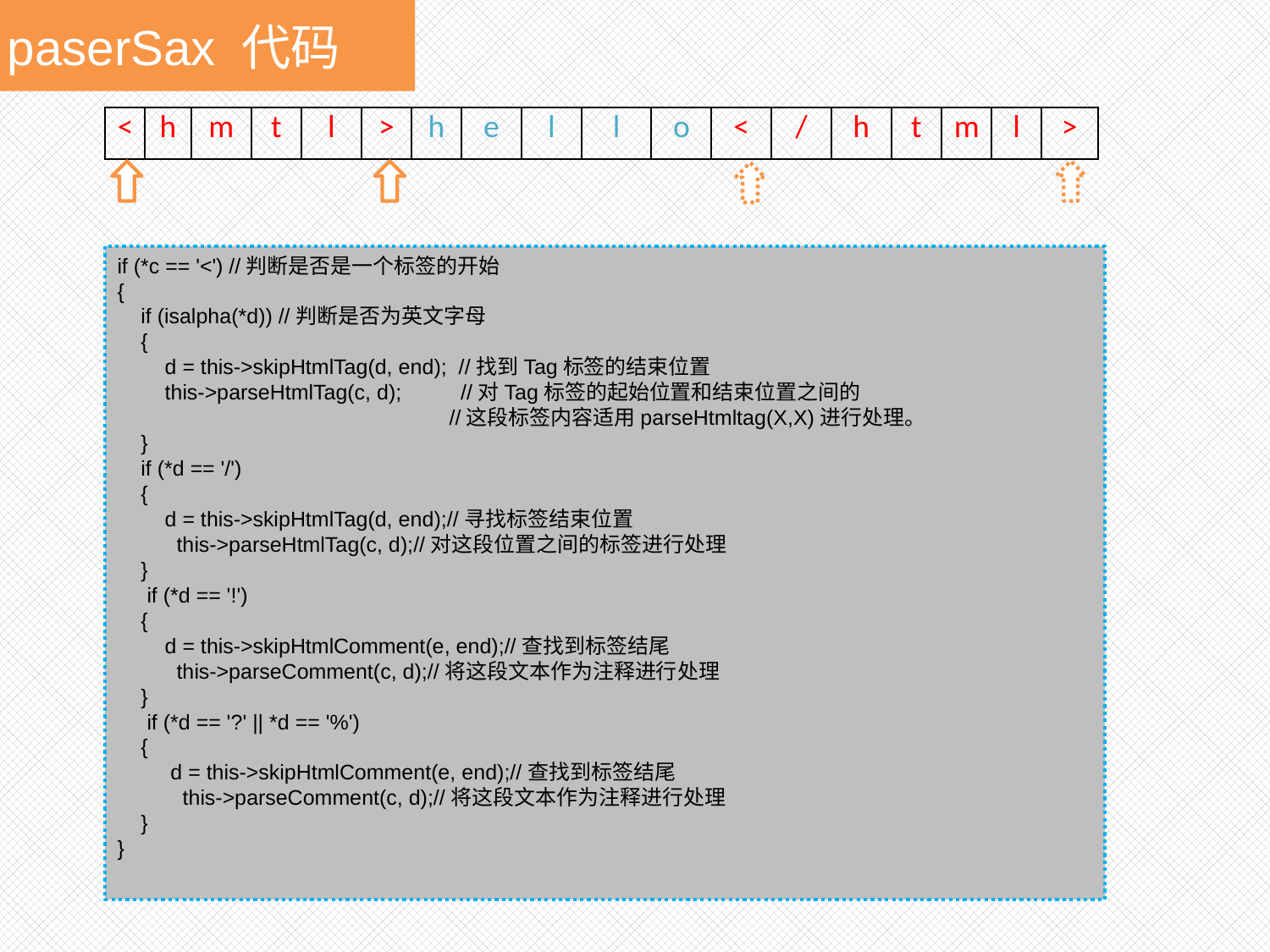

paserSax 代码
| < | h | m | t | l | > | h | e | l | l | o | < | / | h | t | m | l | > |
| --- | --- | --- | --- | --- | --- | --- | --- | --- | --- | --- | --- | --- | --- | --- | --- | --- | --- |

if (*c == '<') //判断是否是一个标签的开始
{
    if (isalpha(*d)) //判断是否为英文字母
    {
        d = this->skipHtmlTag(d, end);  //找到Tag标签的结束位置
        this->parseHtmlTag(c, d);          //对Tag标签的起始位置和结束位置之间的
                                                        //这段标签内容适用parseHtmltag(X,X)进行处理。
    }
    if (*d == '/')
    {
        d = this->skipHtmlTag(d, end);//寻找标签结束位置
          this->parseHtmlTag(c, d);//对这段位置之间的标签进行处理
    }
     if (*d == '!')
    {
        d = this->skipHtmlComment(e, end);//查找到标签结尾
          this->parseComment(c, d);//将这段文本作为注释进行处理
    }
     if (*d == '?' || *d == '%')
    {
         d = this->skipHtmlComment(e, end);//查找到标签结尾
           this->parseComment(c, d);//将这段文本作为注释进行处理
    }
}